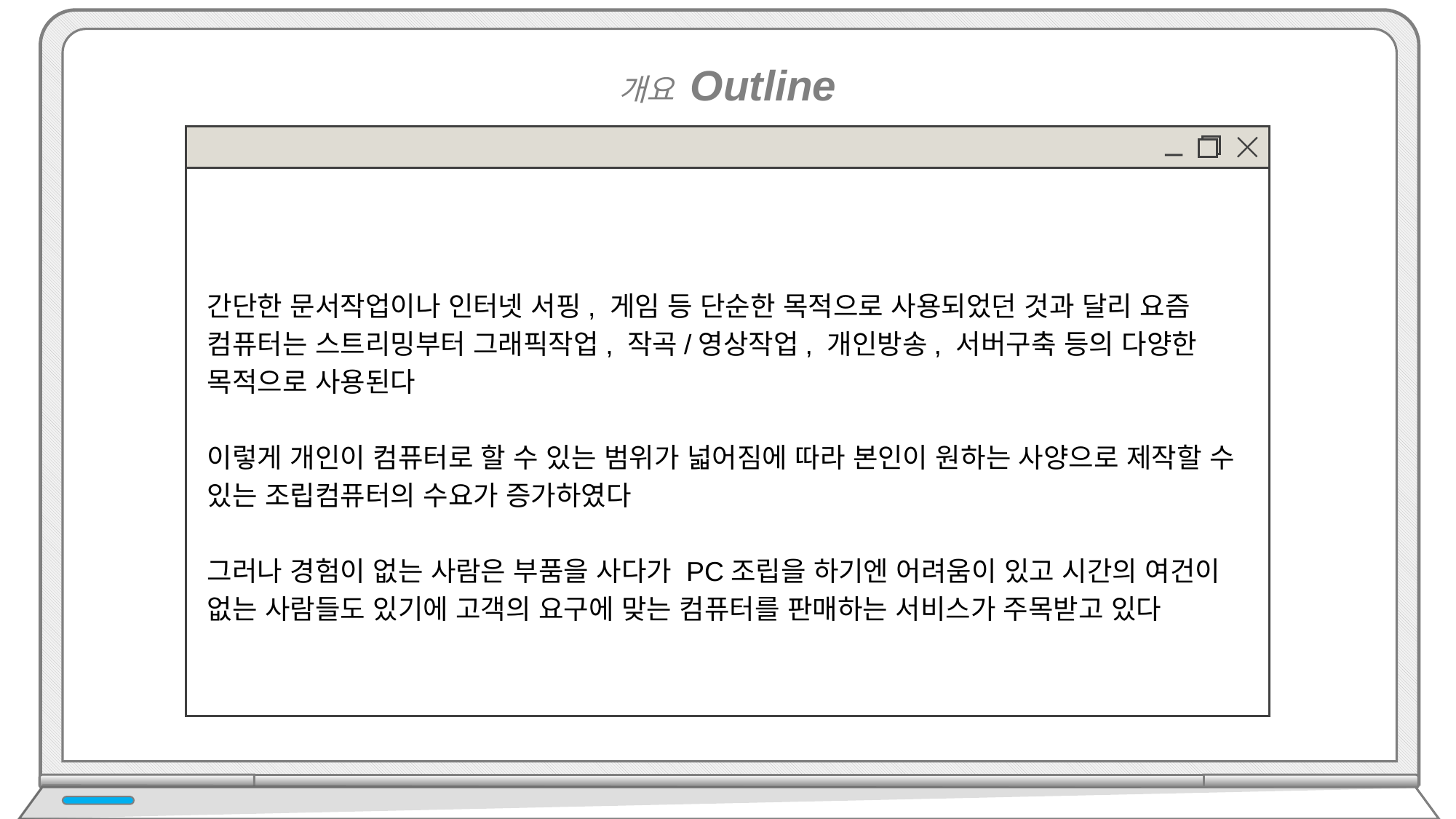

개요 Outline

간단한 문서작업이나 인터넷 서핑, 게임 등 단순한 목적으로 사용되었던 것과 달리 요즘 컴퓨터는 스트리밍부터 그래픽작업, 작곡/영상작업, 개인방송, 서버구축 등의 다양한 목적으로 사용된다

이렇게 개인이 컴퓨터로 할 수 있는 범위가 넓어짐에 따라 본인이 원하는 사양으로 제작할 수 있는 조립컴퓨터의 수요가 증가하였다

그러나 경험이 없는 사람은 부품을 사다가 PC조립을 하기엔 어려움이 있고 시간의 여건이 없는 사람들도 있기에 고객의 요구에 맞는 컴퓨터를 판매하는 서비스가 주목받고 있다